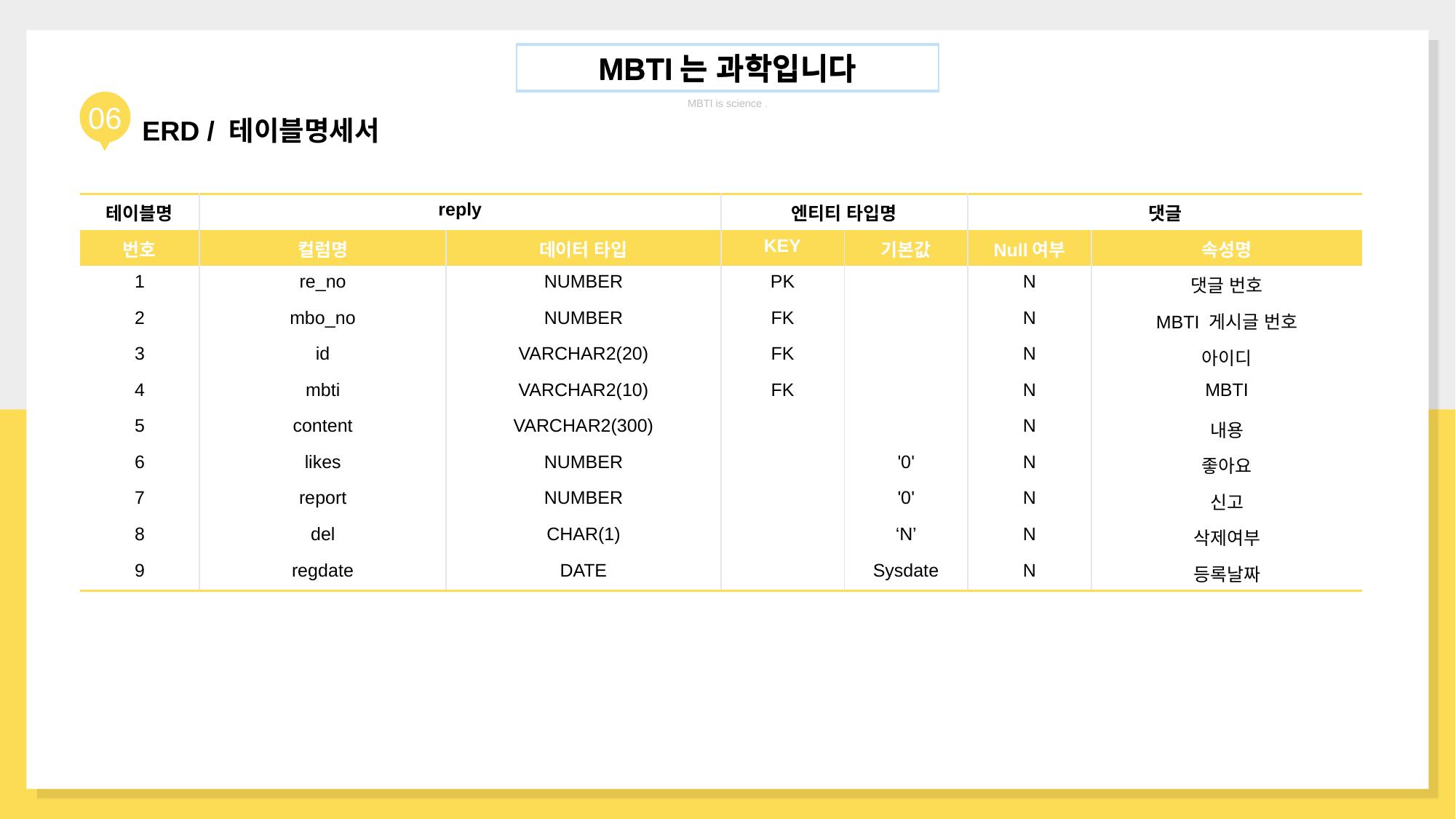

MBTI is science .
MBTI는 과학입니다
MBTI는 과학입니다
06
ERD / 테이블명세서

| 테이블명 | reply |  | 엔티티 타입명 |  | 댓글 |  |
| --- | --- | --- | --- | --- | --- | --- |
| 번호 | 컬럼명 | 데이터 타입 | KEY | 기본값 | Null여부 | 속성명 |
| 1 | re\_no | NUMBER | PK |  | N | 댓글 번호 |
| 2 | mbo\_no | NUMBER | FK |  | N | MBTI 게시글 번호 |
| 3 | id | VARCHAR2(20) | FK |  | N | 아이디 |
| 4 | mbti | VARCHAR2(10) | FK |  | N | MBTI |
| 5 | content | VARCHAR2(300) |  |  | N | 내용 |
| 6 | likes | NUMBER |  | '0' | N | 좋아요 |
| 7 | report | NUMBER |  | '0' | N | 신고 |
| 8 | del | CHAR(1) |  | ‘N’ | N | 삭제여부 |
| 9 | regdate | DATE |  | Sysdate | N | 등록날짜 |